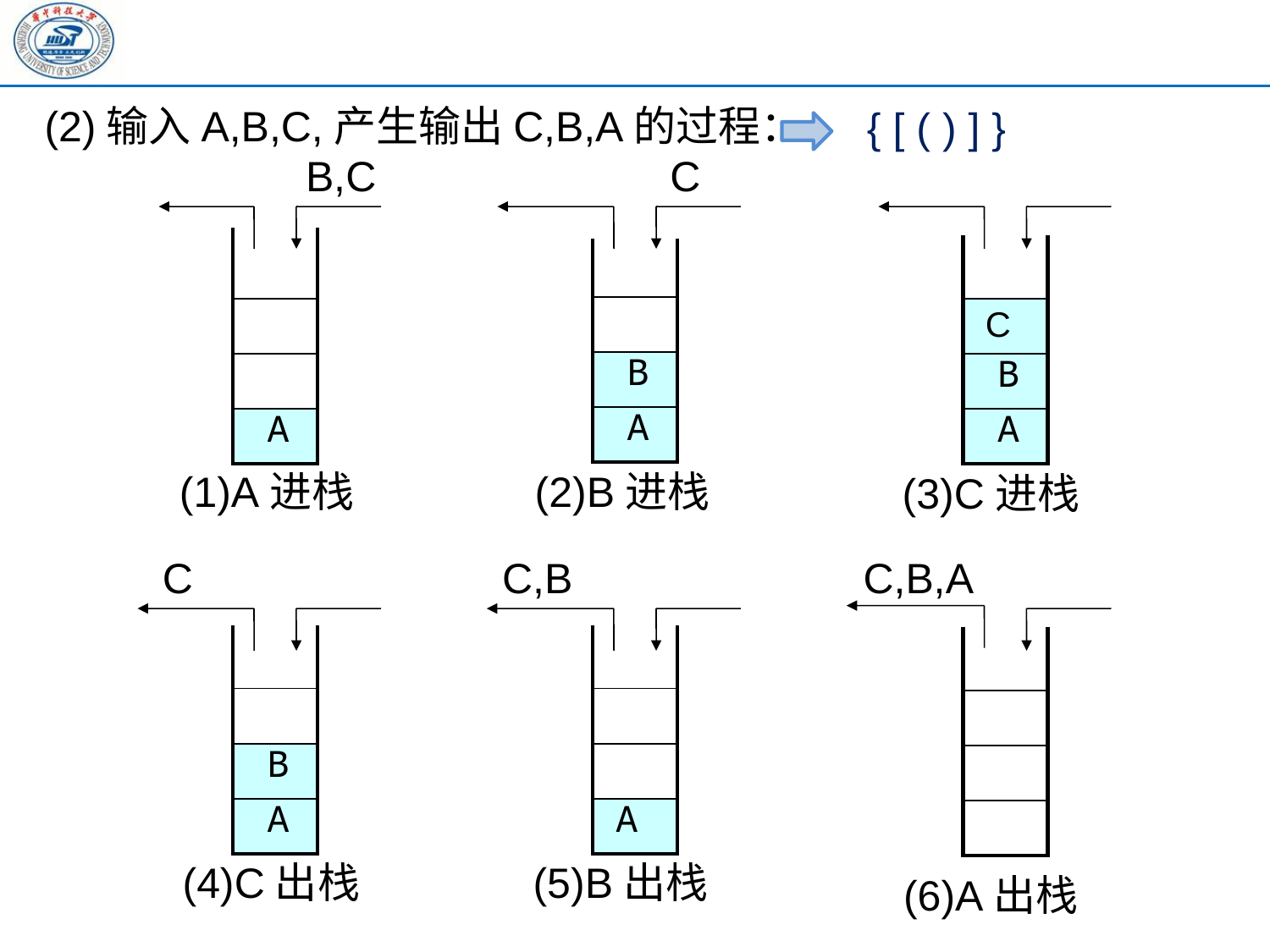

(2)输入A,B,C,产生输出C,B,A的过程：
{ [ ( ) ] }

B,C
 C

|  |
| --- |
|  |
|  |
| A |
|  |
| --- |
| C |
| B |
| A |
|  |
| --- |
|  |
| B |
| A |
(1)A进栈
(2)B进栈
(3)C进栈

C
C,B
C,B,A

|  |
| --- |
|  |
| B |
| A |
|  |
| --- |
|  |
|  |
| A |
|  |
| --- |
|  |
|  |
|  |
(4)C出栈
(5)B出栈
(6)A出栈